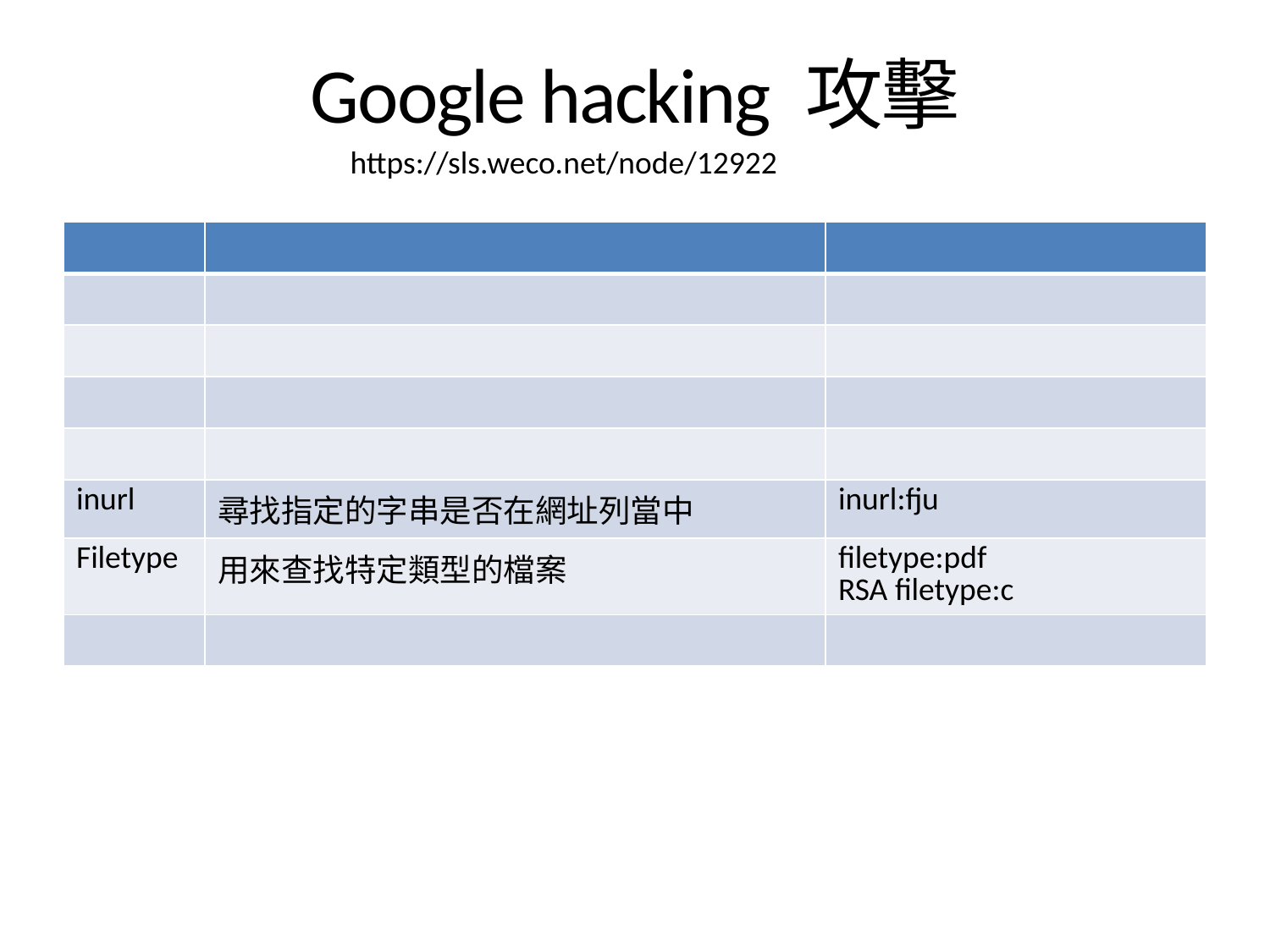

# Google hacking 攻擊
https://sls.weco.net/node/12922
|  |  |  |
| --- | --- | --- |
|  |  |  |
|  |  |  |
|  |  |  |
|  |  |  |
| inurl | 尋找指定的字串是否在網址列當中 | inurl:fju |
| Filetype | 用來查找特定類型的檔案 | filetype:pdf RSA filetype:c |
|  |  |  |